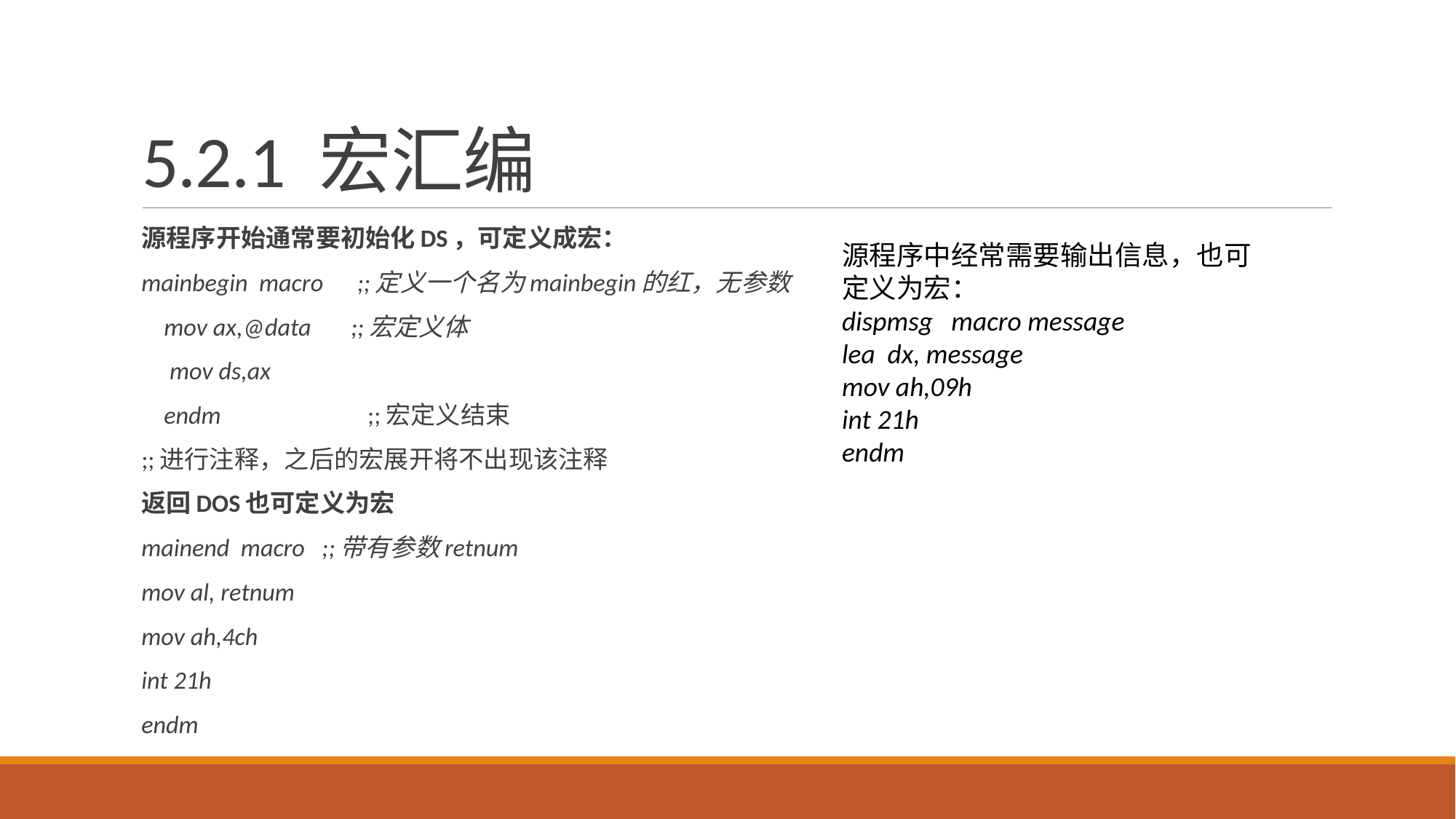

# 5.2.1 宏汇编
源程序开始通常要初始化DS，可定义成宏：
mainbegin  macro      ;;定义一个名为mainbegin的红，无参数
    mov ax,@data       ;;宏定义体
     mov ds,ax
    endm                          ;;宏定义结束
;;进行注释，之后的宏展开将不出现该注释
返回DOS也可定义为宏
mainend  macro   ;;带有参数retnum
mov al, retnum
mov ah,4ch
int 21h
endm

源程序中经常需要输出信息，也可定义为宏：
dispmsg   macro message
lea  dx, message
mov ah,09h
int 21h
endm